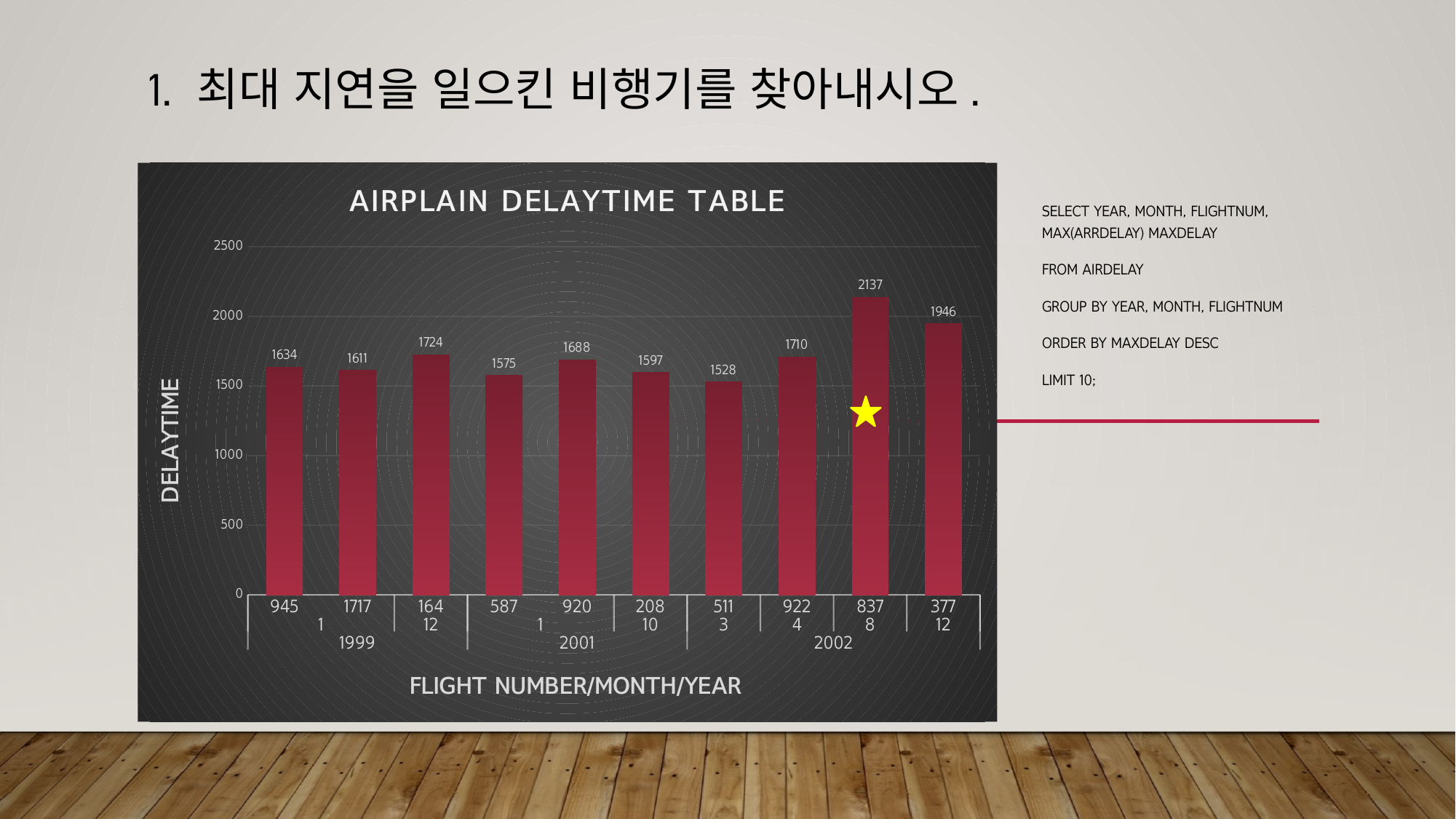

# 1. 최대 지연을 일으킨 비행기를 찾아내시오.

### Chart: AIRPLAIN DELAYTIME TABLE

| Category | 요약 |
|---|---|
| 945 | 1634.0 |
| 1717 | 1611.0 |
| 164 | 1724.0 |
| 587 | 1575.0 |
| 920 | 1688.0 |
| 208 | 1597.0 |
| 511 | 1528.0 |
| 922 | 1710.0 |
| 837 | 2137.0 |
| 377 | 1946.0 |
select year, month, flightnum, max(arrdelay) maxdelay
from airdelay
group by year, month, flightnum
order by maxdelay desc
limit 10;